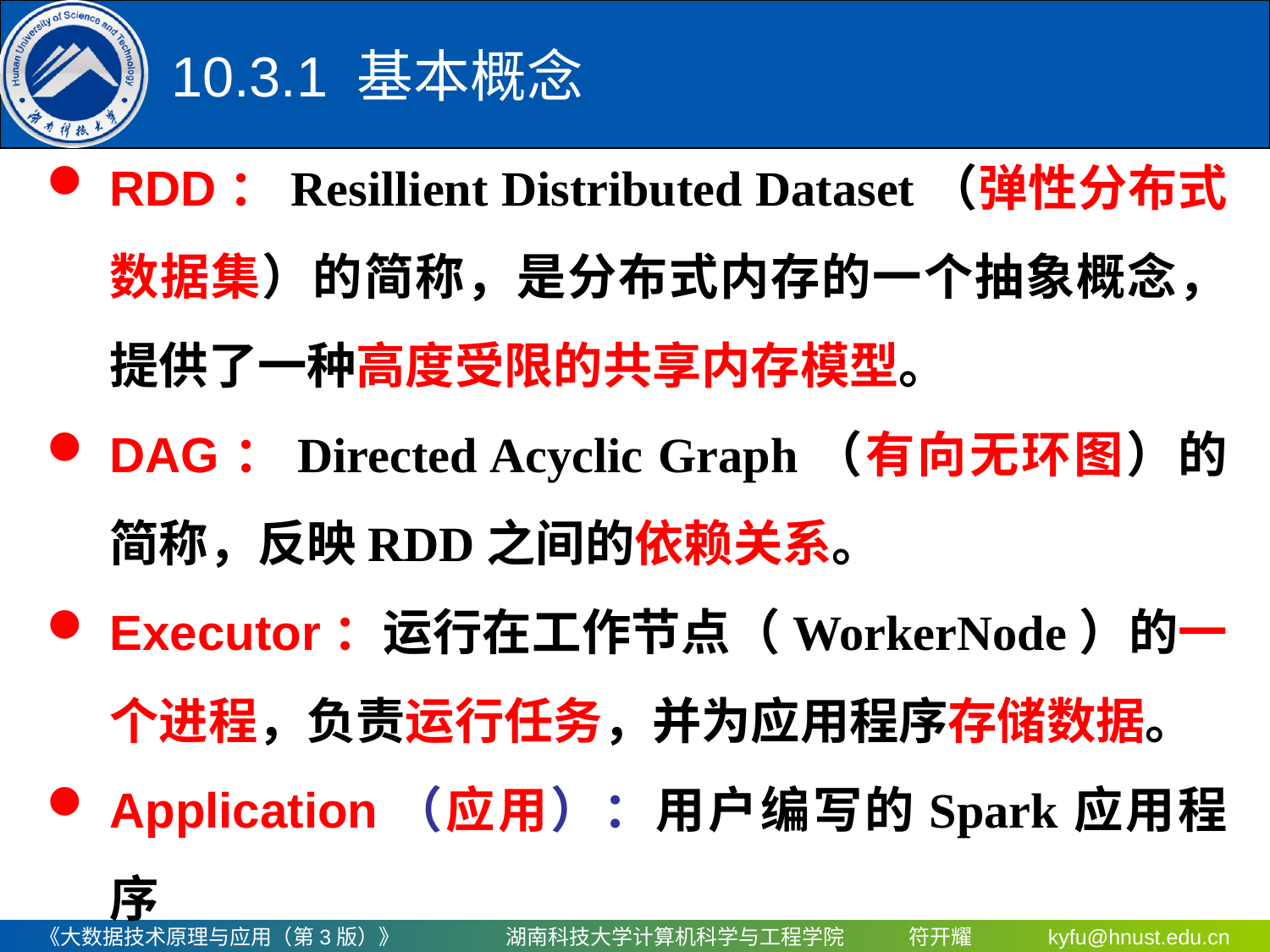

# 10.3.1 基本概念
RDD：Resillient Distributed Dataset（弹性分布式数据集）的简称，是分布式内存的一个抽象概念，提供了一种高度受限的共享内存模型。
DAG：Directed Acyclic Graph（有向无环图）的简称，反映RDD之间的依赖关系。
Executor：运行在工作节点（WorkerNode）的一个进程，负责运行任务，并为应用程序存储数据。
Application（应用）：用户编写的Spark应用程序